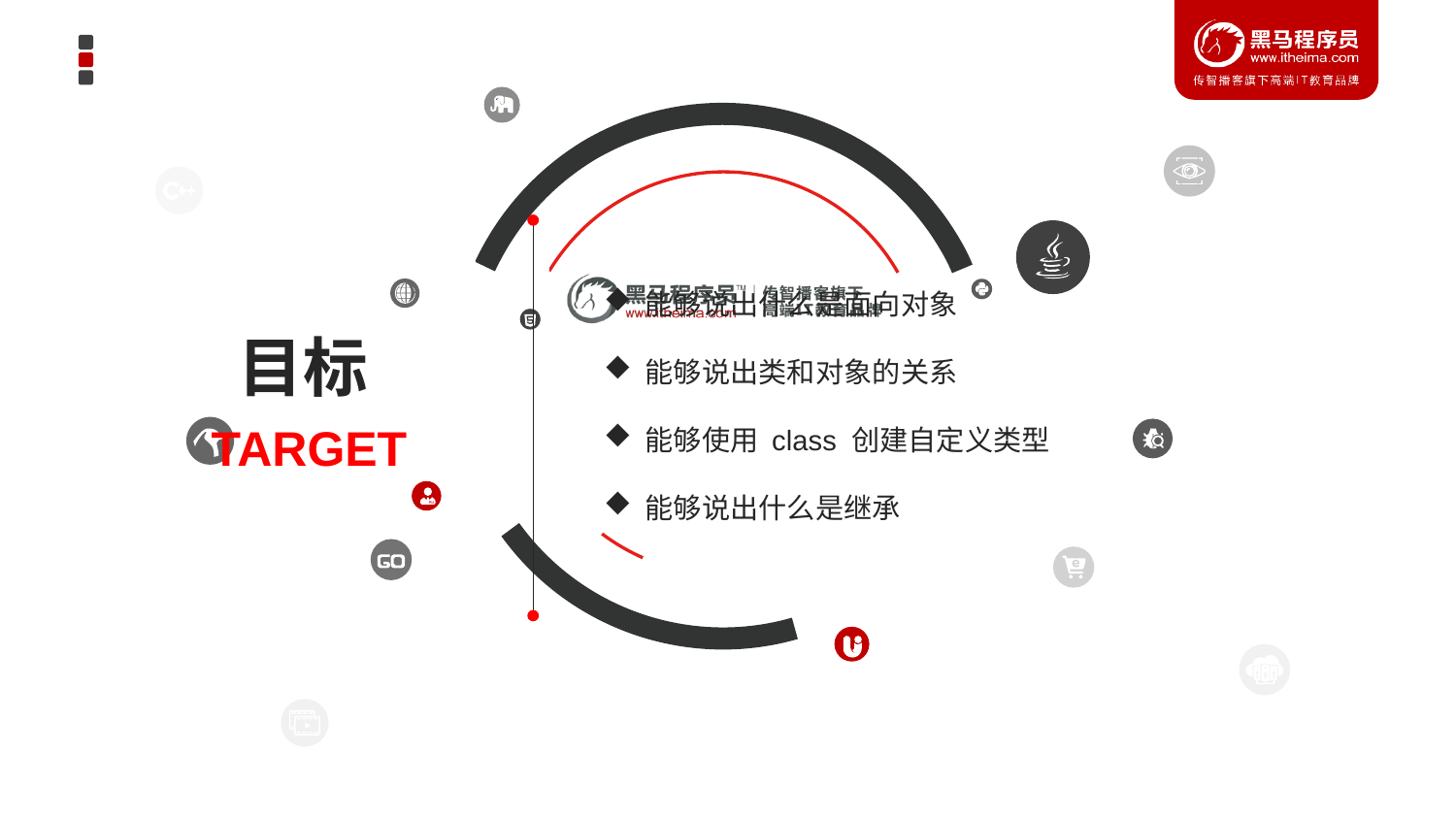

能够说出什么是面向对象
 能够说出类和对象的关系
 能够使用 class 创建自定义类型
 能够说出什么是继承
目标
TARGET